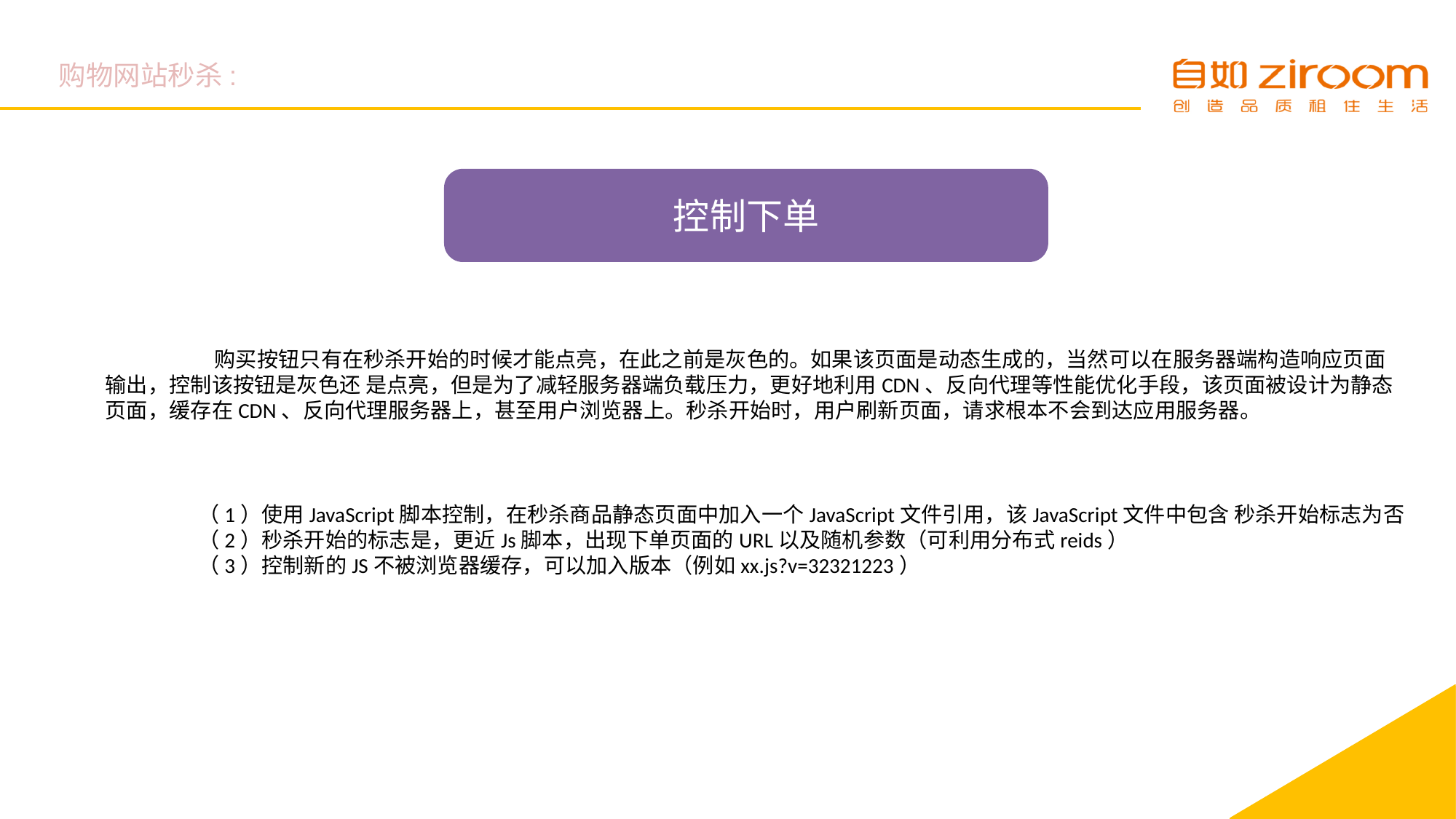

购物网站秒杀:

控制下单
	购买按钮只有在秒杀开始的时候才能点亮，在此之前是灰色的。如果该页面是动态生成的，当然可以在服务器端构造响应页面
输出，控制该按钮是灰色还 是点亮，但是为了减轻服务器端负载压力，更好地利用CDN、反向代理等性能优化手段，该页面被设计为静态
页面，缓存在CDN、反向代理服务器上，甚至用户浏览器上。秒杀开始时，用户刷新页面，请求根本不会到达应用服务器。
	（1）使用JavaScript脚本控制，在秒杀商品静态页面中加入一个JavaScript文件引用，该JavaScript文件中包含 秒杀开始标志为否
	（2）秒杀开始的标志是，更近Js脚本，出现下单页面的URL以及随机参数（可利用分布式reids）
	（3）控制新的JS不被浏览器缓存，可以加入版本（例如xx.js?v=32321223）